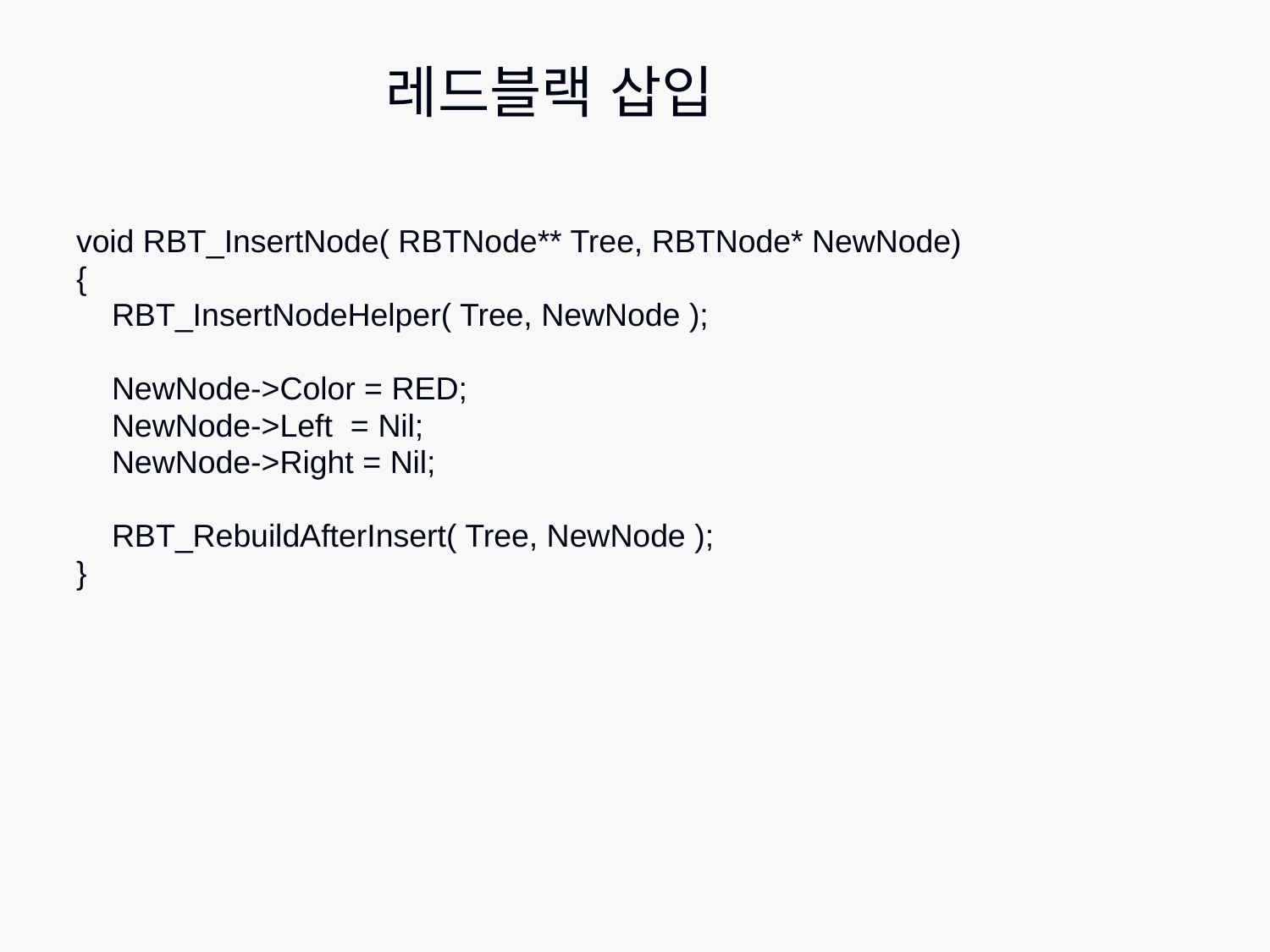

# 레드블랙 삽입
void RBT_InsertNode( RBTNode** Tree, RBTNode* NewNode)
{
    RBT_InsertNodeHelper( Tree, NewNode );

    NewNode->Color = RED;
    NewNode->Left  = Nil;
    NewNode->Right = Nil;

    RBT_RebuildAfterInsert( Tree, NewNode );
}